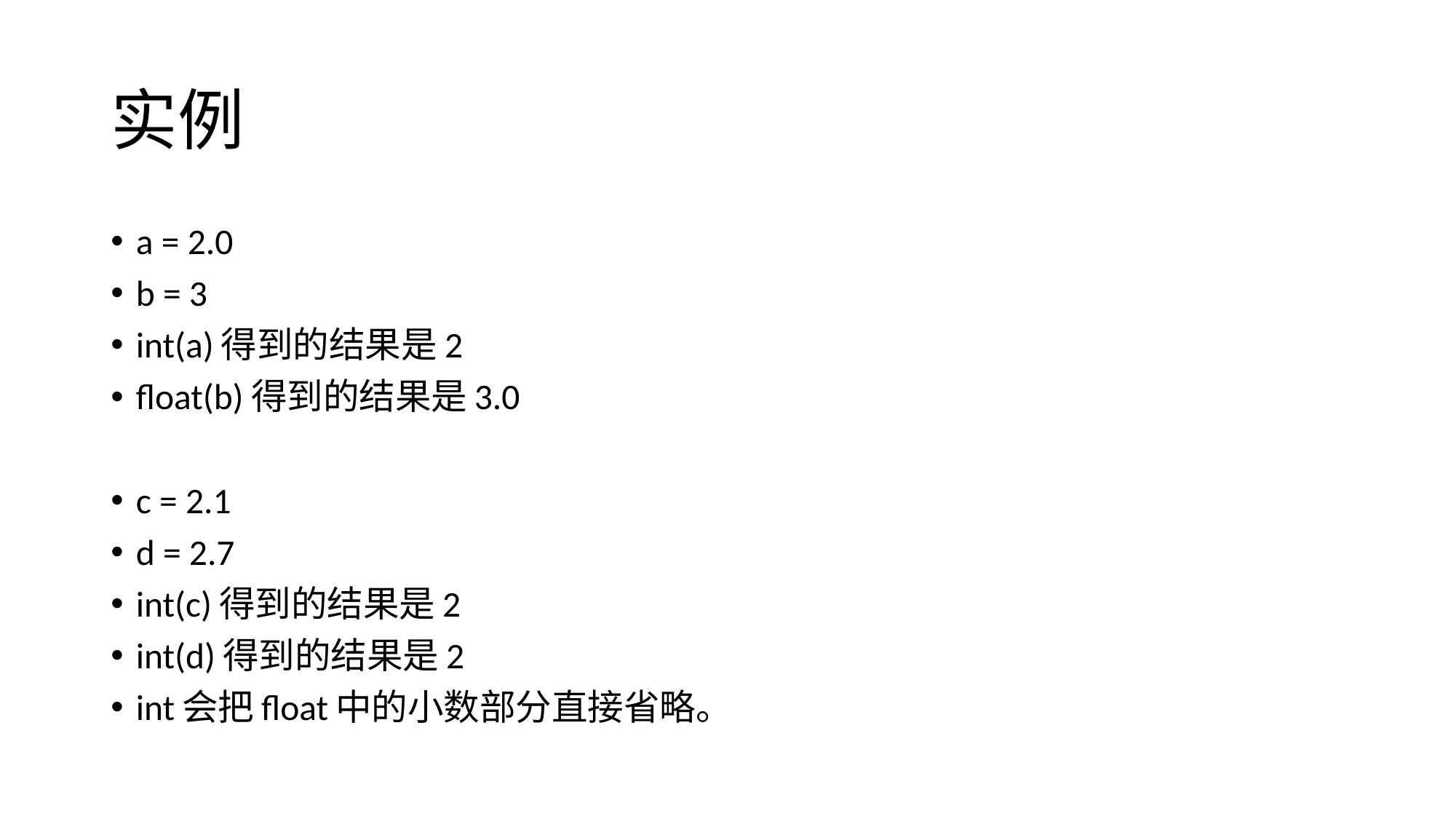

# 实例
a = 2.0
b = 3
int(a)得到的结果是2
float(b)得到的结果是3.0

c = 2.1
d = 2.7
int(c)得到的结果是2
int(d)得到的结果是2
int会把float中的小数部分直接省略。